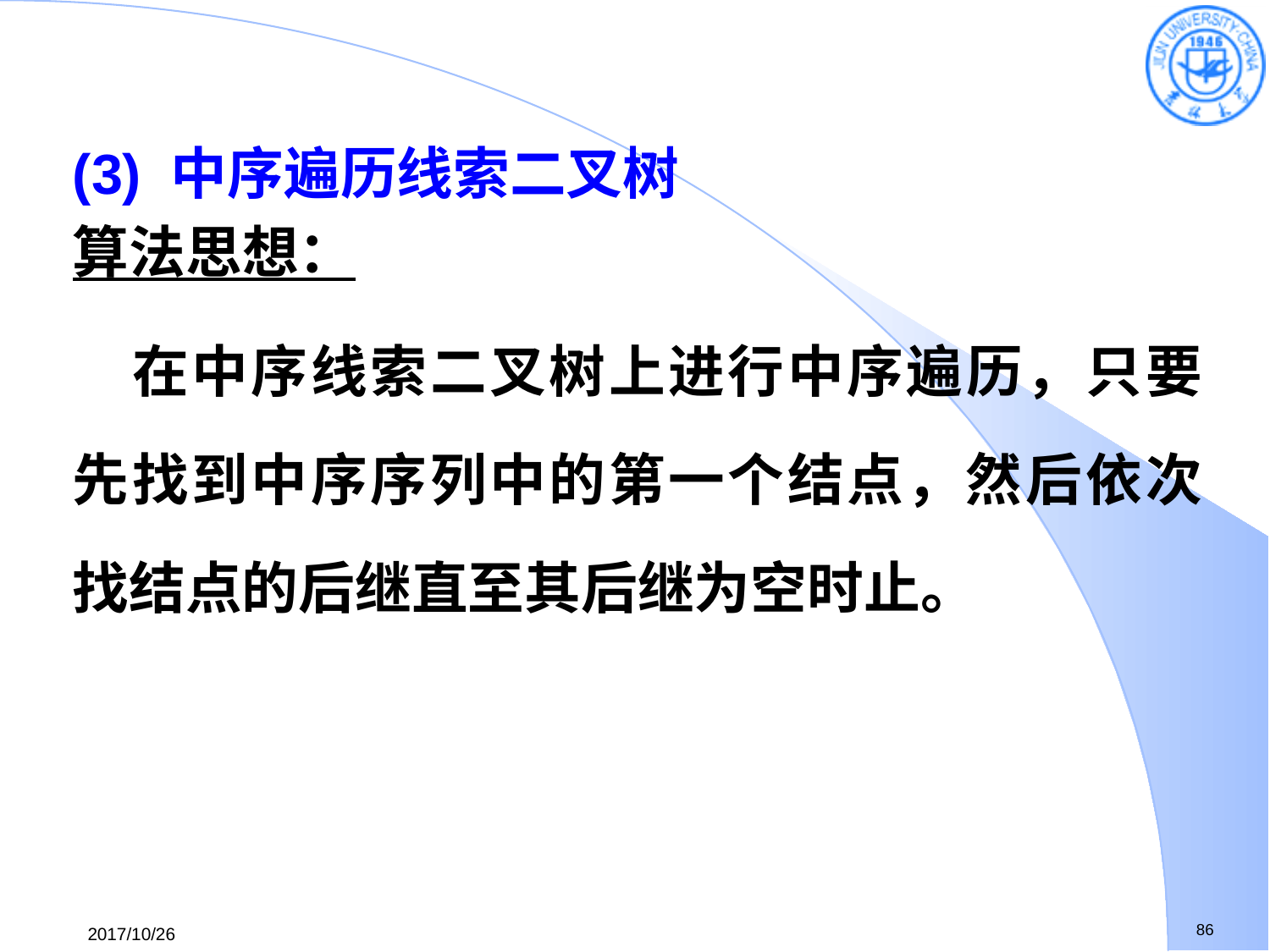

(3) 中序遍历线索二叉树
算法思想：
　在中序线索二叉树上进行中序遍历，只要先找到中序序列中的第一个结点，然后依次找结点的后继直至其后继为空时止。